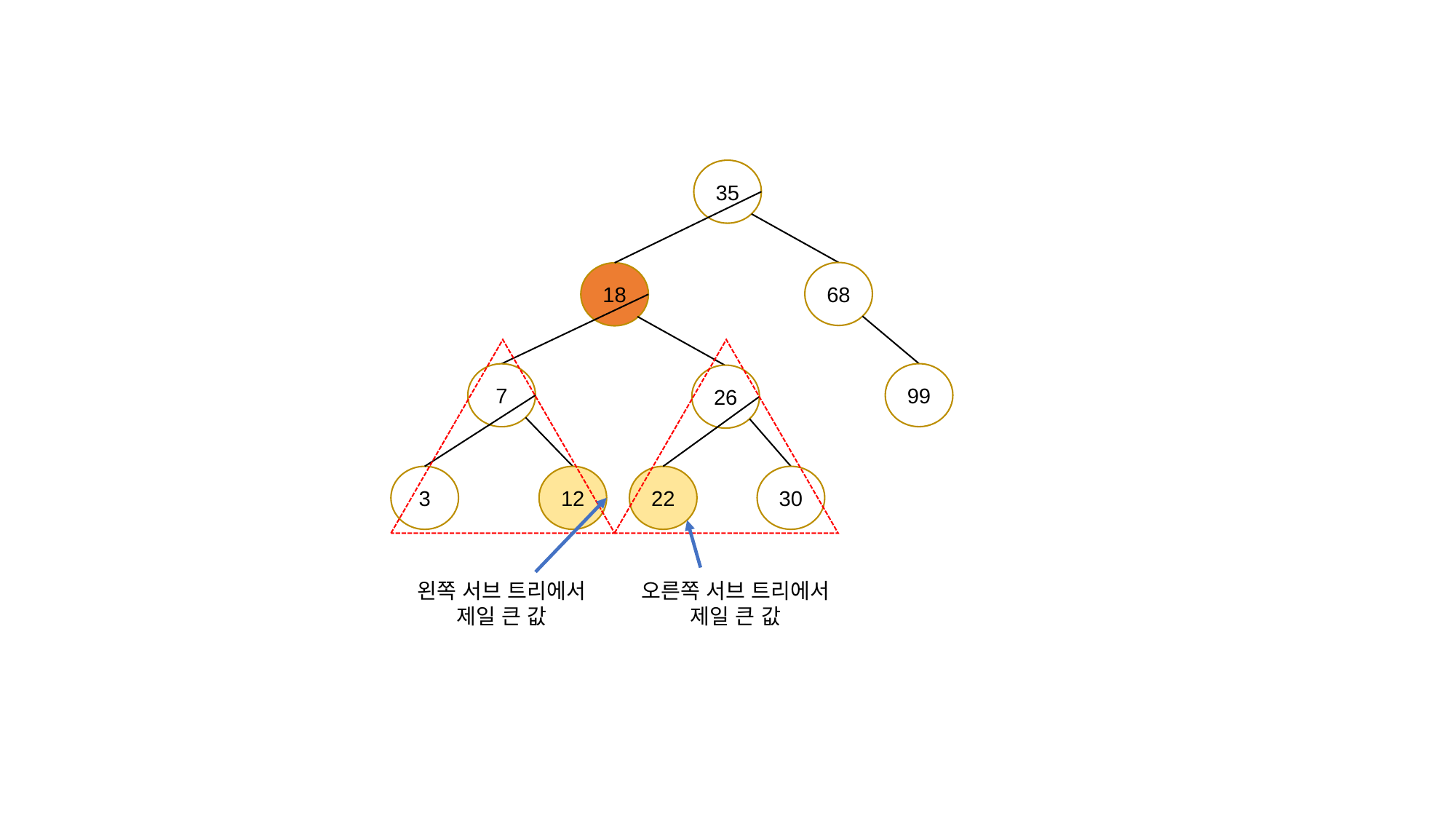

35
68
18

99
7
26
3
12
22
30
왼쪽 서브 트리에서
제일 큰 값
오른쪽 서브 트리에서
제일 큰 값